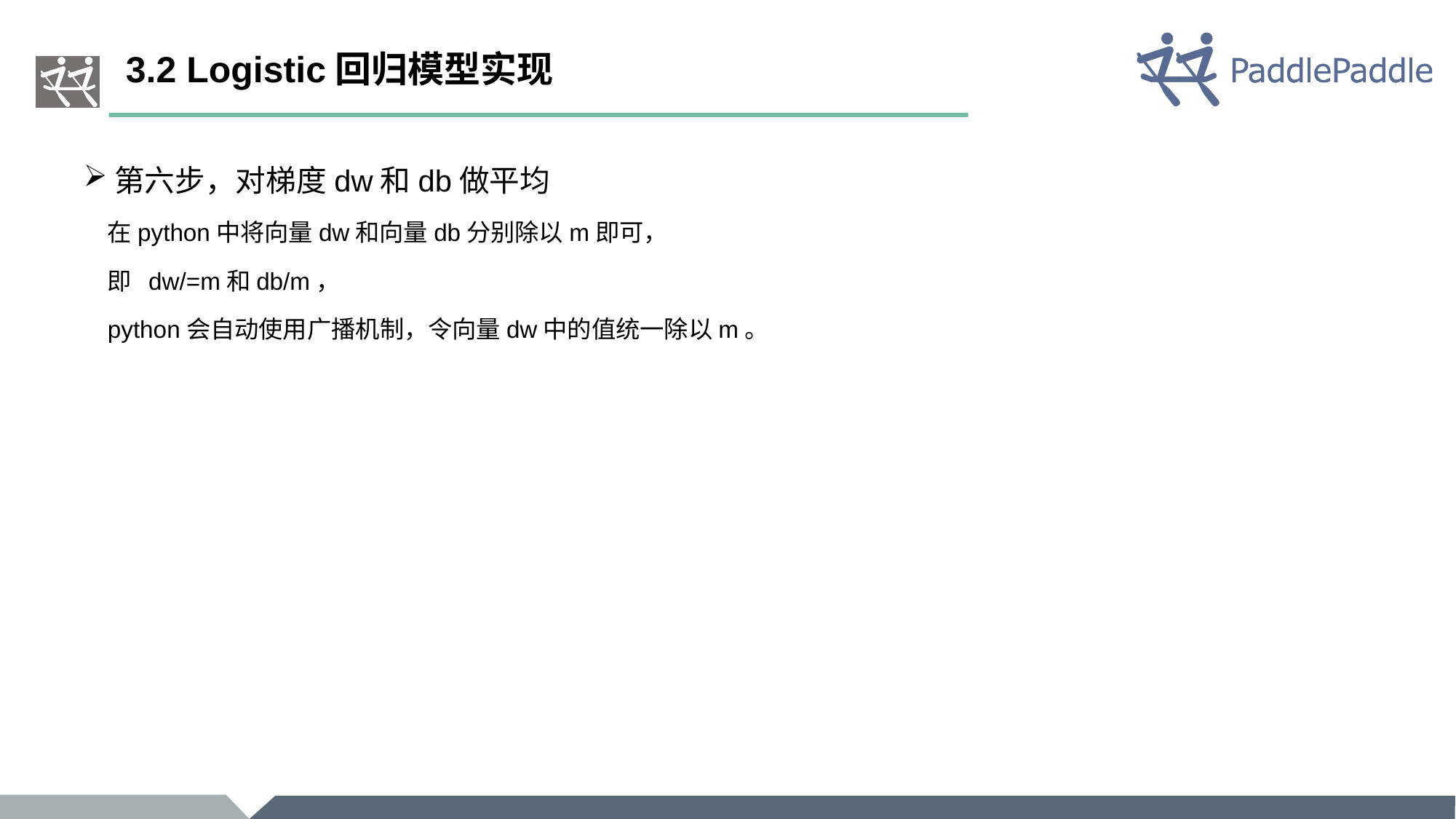

# 3.2 Logistic回归模型实现
第六步，对梯度dw和db做平均
在python中将向量dw和向量db分别除以m即可，
即  dw/=m和db/m，
python会自动使用广播机制，令向量dw中的值统一除以m。